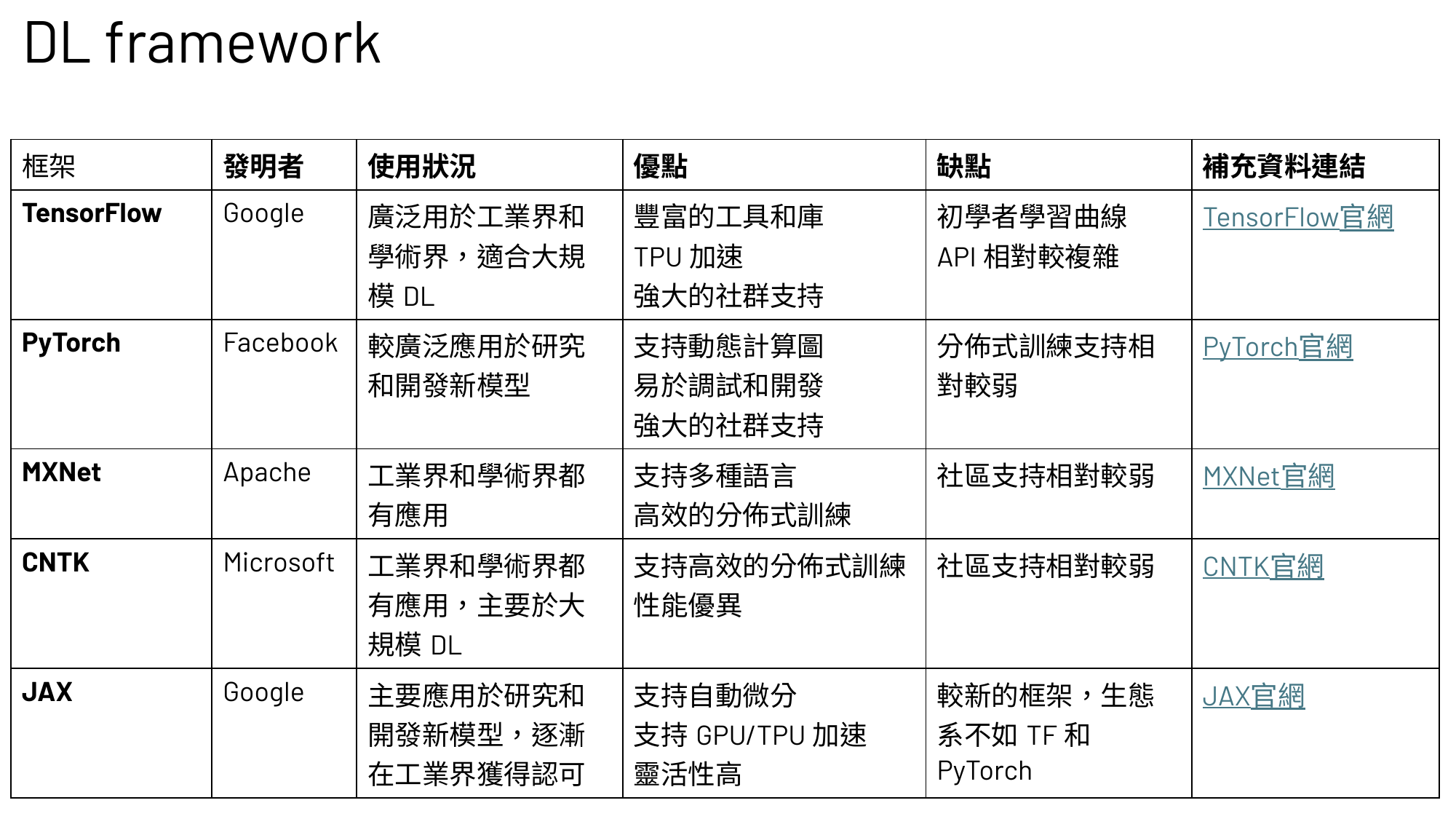

# DL framework
| 框架 | 發明者 | 使用狀況 | 優點 | 缺點 | 補充資料連結 |
| --- | --- | --- | --- | --- | --- |
| TensorFlow | Google | 廣泛用於工業界和學術界，適合大規模DL | 豐富的工具和庫 TPU加速 強大的社群支持 | 初學者學習曲線 API相對較複雜 | TensorFlow官網 |
| PyTorch | Facebook | 較廣泛應用於研究和開發新模型 | 支持動態計算圖 易於調試和開發 強大的社群支持 | 分佈式訓練支持相對較弱 | PyTorch官網 |
| MXNet | Apache | 工業界和學術界都有應用 | 支持多種語言 高效的分佈式訓練 | 社區支持相對較弱 | MXNet官網 |
| CNTK | Microsoft | 工業界和學術界都有應用，主要於大規模DL | 支持高效的分佈式訓練 性能優異 | 社區支持相對較弱 | CNTK官網 |
| JAX | Google | 主要應用於研究和開發新模型，逐漸在工業界獲得認可 | 支持自動微分 支持GPU/TPU加速 靈活性高 | 較新的框架，生態系不如TF和PyTorch | JAX官網 |